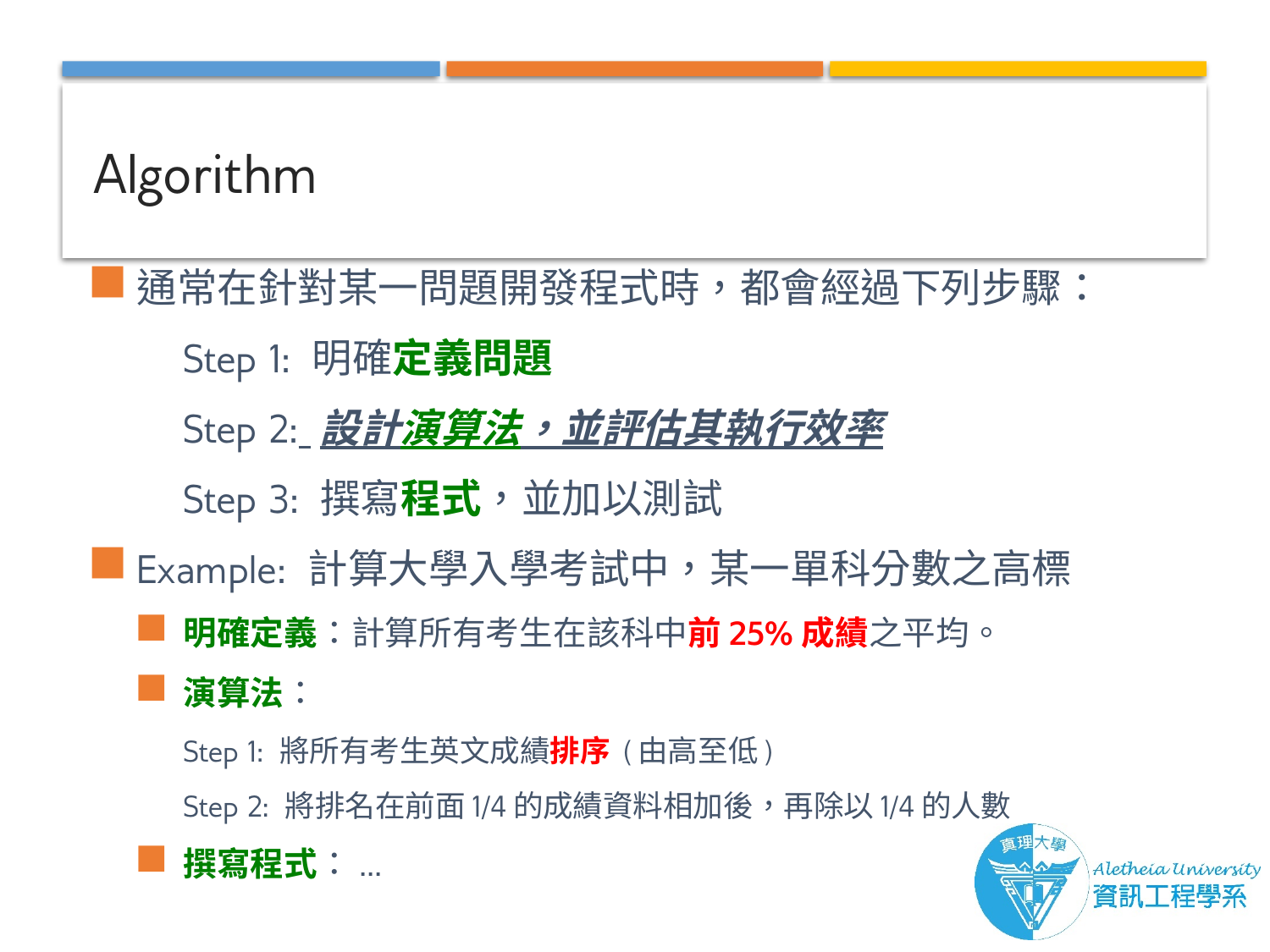

# Algorithm
通常在針對某一問題開發程式時，都會經過下列步驟：
Step 1: 明確定義問題
Step 2: 設計演算法，並評估其執行效率
Step 3: 撰寫程式，並加以測試
Example: 計算大學入學考試中，某一單科分數之高標
明確定義：計算所有考生在該科中前25%成績之平均。
演算法：
Step 1: 將所有考生英文成績排序 (由高至低)
Step 2: 將排名在前面1/4的成績資料相加後，再除以1/4的人數
撰寫程式：...